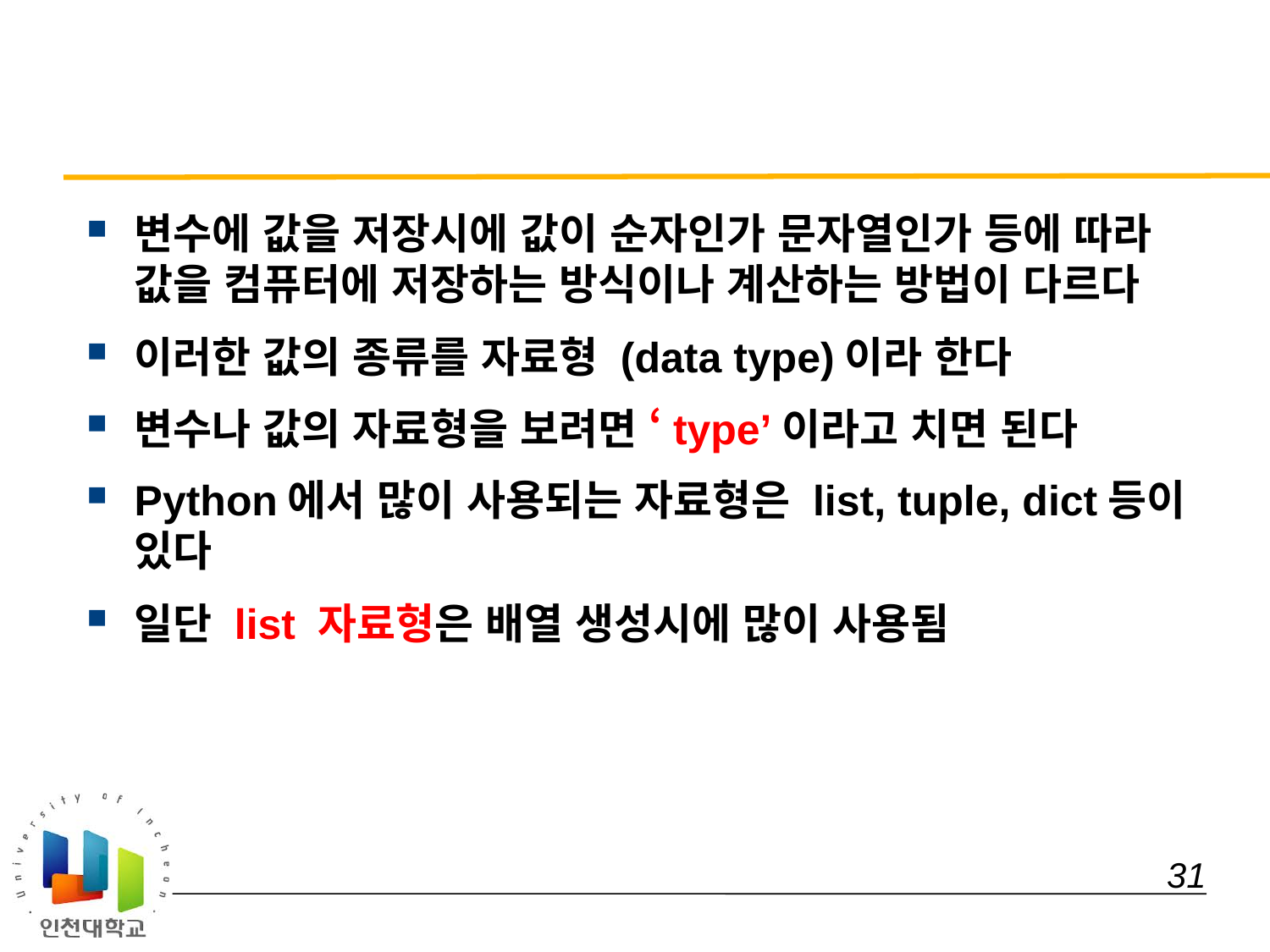

#
변수에 값을 저장시에 값이 순자인가 문자열인가 등에 따라 값을 컴퓨터에 저장하는 방식이나 계산하는 방법이 다르다
이러한 값의 종류를 자료형 (data type)이라 한다
변수나 값의 자료형을 보려면 ‘type’이라고 치면 된다
Python에서 많이 사용되는 자료형은 list, tuple, dict등이 있다
일단 list 자료형은 배열 생성시에 많이 사용됨

 31